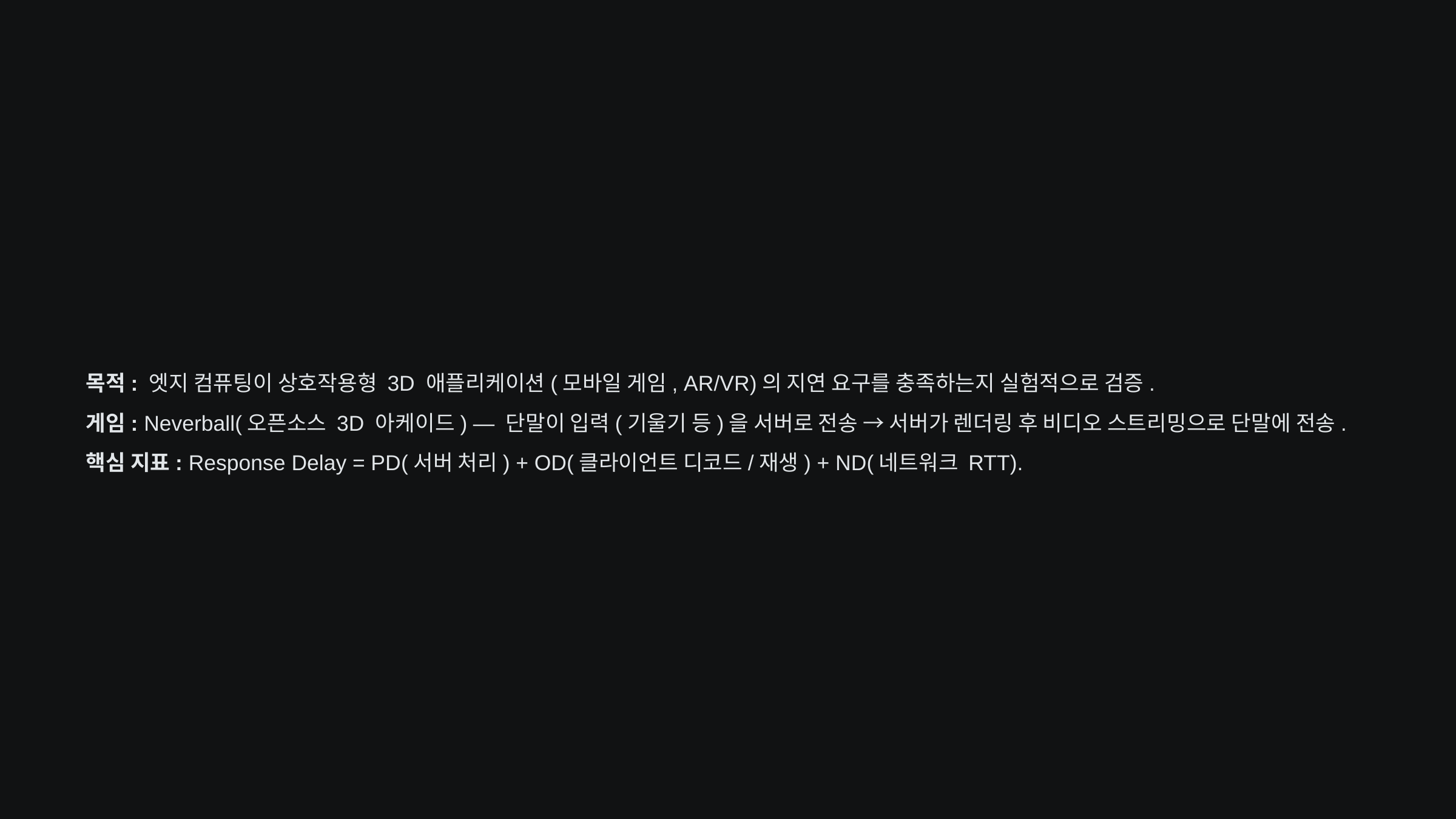

목적: 엣지 컴퓨팅이 상호작용형 3D 애플리케이션(모바일 게임, AR/VR)의 지연 요구를 충족하는지 실험적으로 검증.
게임: Neverball(오픈소스 3D 아케이드) — 단말이 입력(기울기 등)을 서버로 전송 → 서버가 렌더링 후 비디오 스트리밍으로 단말에 전송.
핵심 지표: Response Delay = PD(서버 처리) + OD(클라이언트 디코드/재생) + ND(네트워크 RTT).